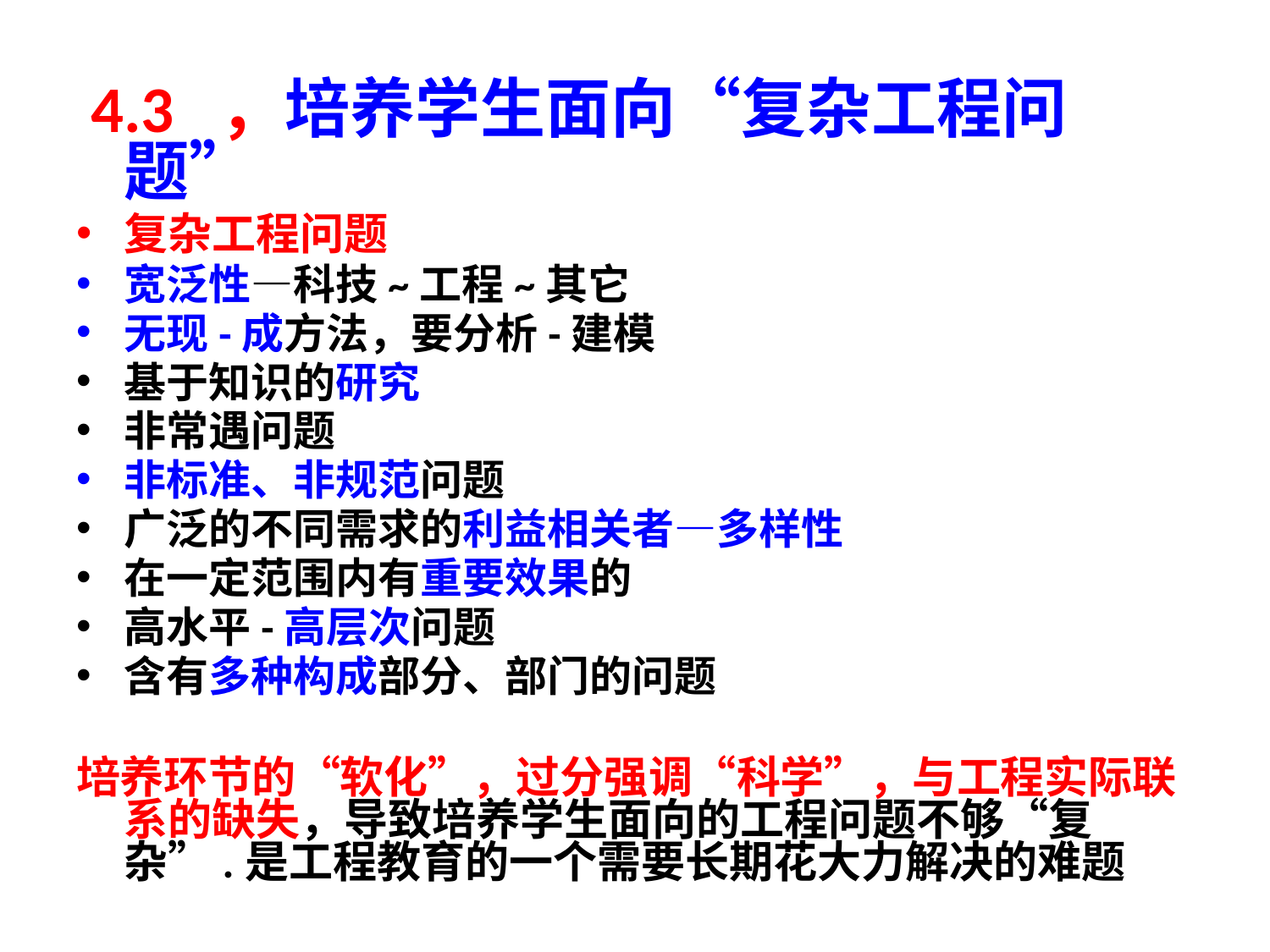

#
 4.3  ，培养学生面向“复杂工程问题”
复杂工程问题
宽泛性—科技~工程~其它
无现-成方法，要分析-建模
基于知识的研究
非常遇问题
非标准、非规范问题
广泛的不同需求的利益相关者—多样性
在一定范围内有重要效果的
高水平-高层次问题
含有多种构成部分、部门的问题

培养环节的“软化”，过分强调“科学”，与工程实际联系的缺失，导致培养学生面向的工程问题不够“复杂”.是工程教育的一个需要长期花大力解决的难题